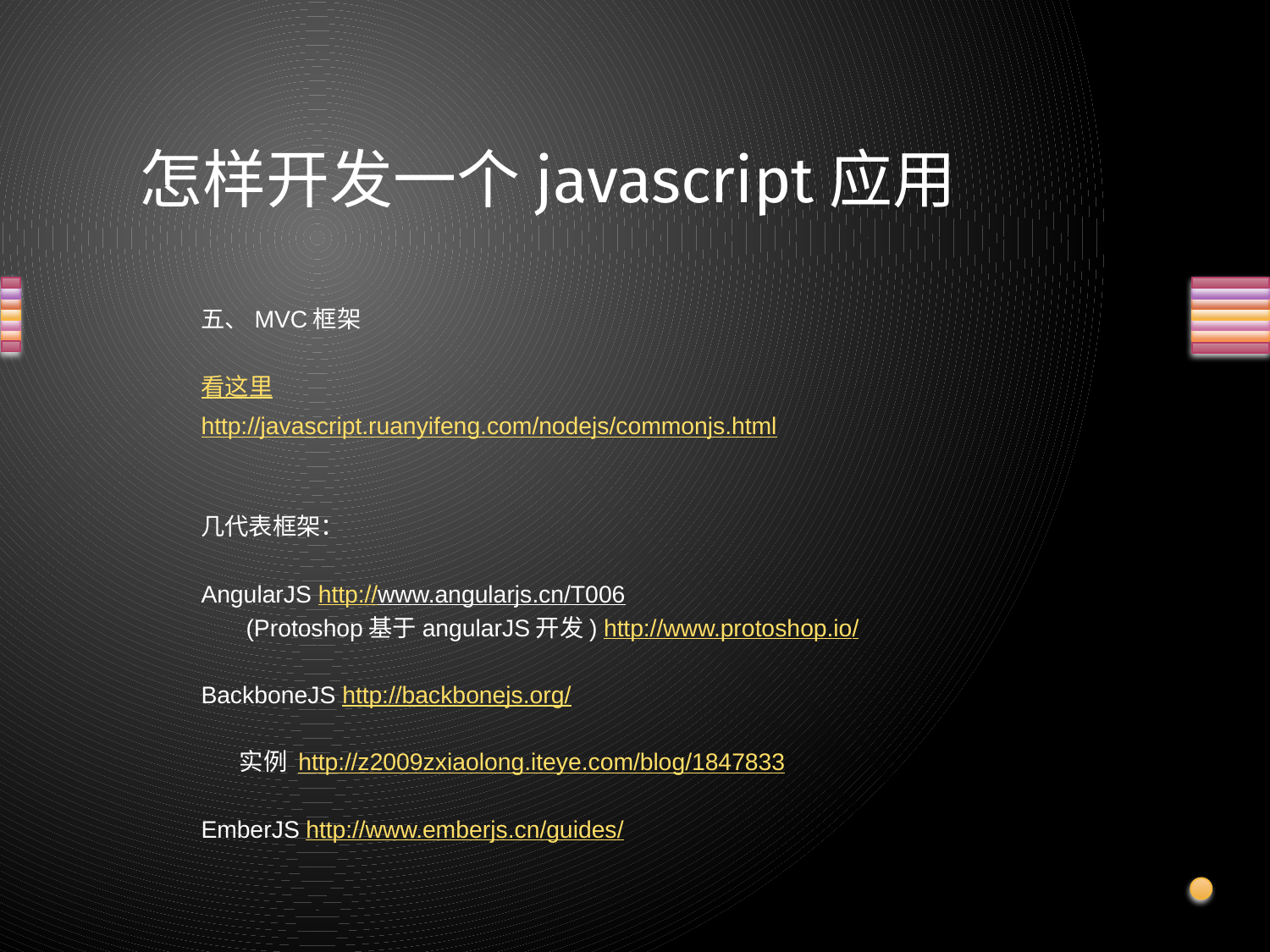

# 怎样开发一个javascript应用

五、MVC框架

看这里
http://javascript.ruanyifeng.com/nodejs/commonjs.html

几代表框架：

AngularJS http://www.angularjs.cn/T006
		 (Protoshop基于angularJS开发) http://www.protoshop.io/

BackboneJS http://backbonejs.org/

		实例 http://z2009zxiaolong.iteye.com/blog/1847833

EmberJS http://www.emberjs.cn/guides/